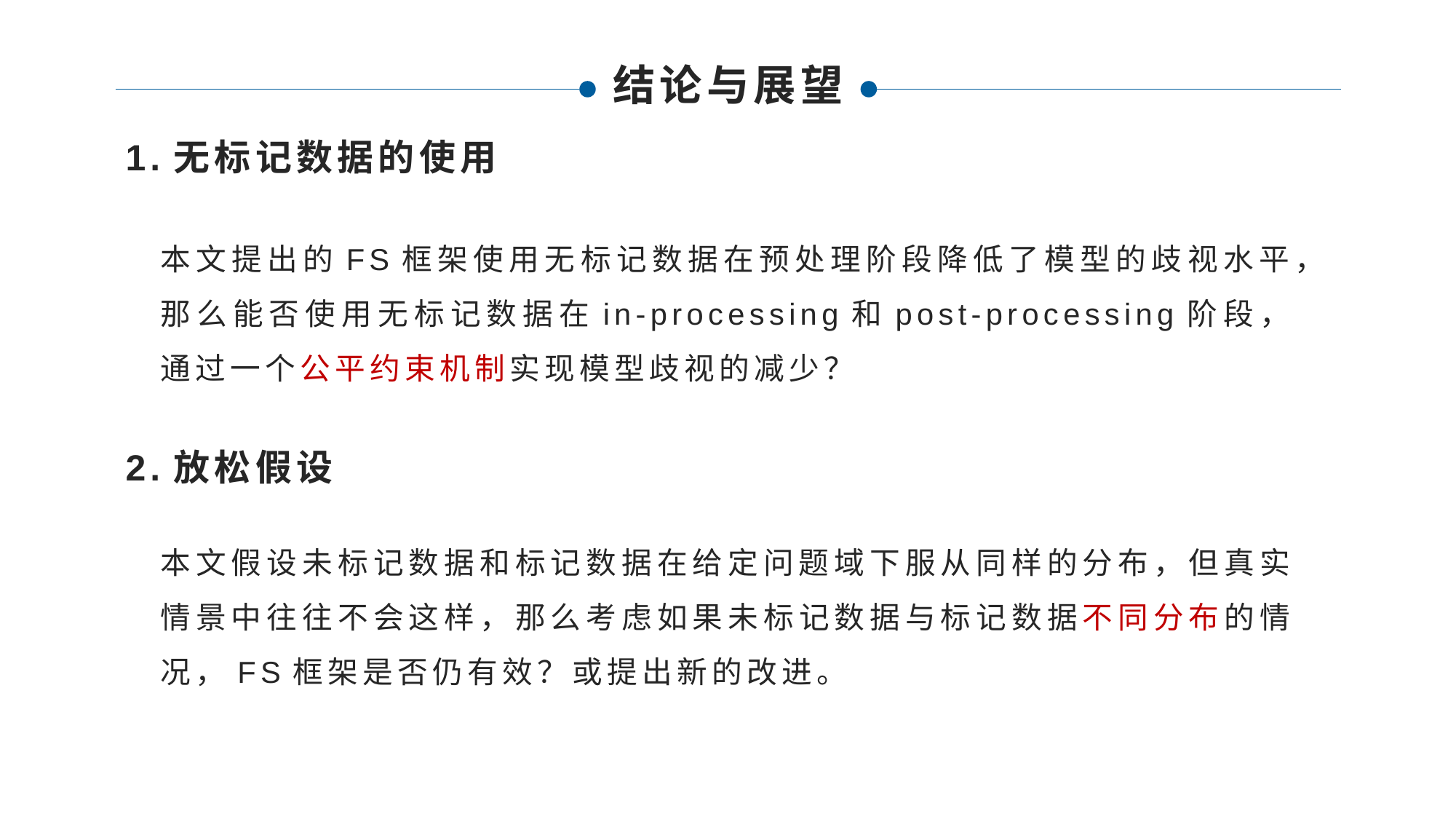

结论与展望

1.无标记数据的使用
本文提出的FS框架使用无标记数据在预处理阶段降低了模型的歧视水平，那么能否使用无标记数据在in-processing和post-processing阶段，通过一个公平约束机制实现模型歧视的减少？
2.放松假设
本文假设未标记数据和标记数据在给定问题域下服从同样的分布，但真实情景中往往不会这样，那么考虑如果未标记数据与标记数据不同分布的情况，FS框架是否仍有效？或提出新的改进。